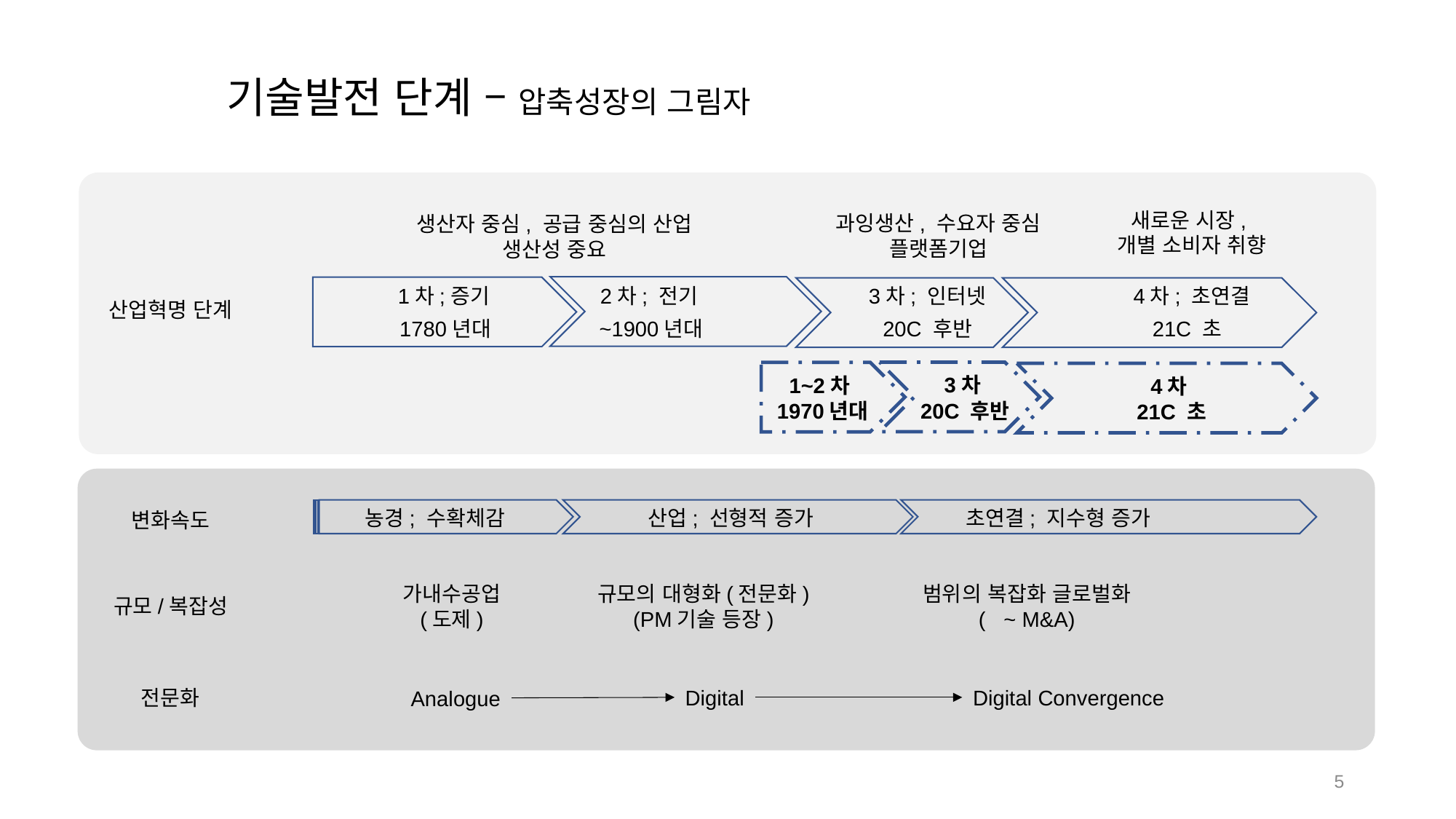

기술발전 단계 – 압축성장의 그림자

새로운 시장,
개별 소비자 취향
과잉생산, 수요자 중심
플랫폼기업
생산자 중심, 공급 중심의 산업
생산성 중요

4차; 초연결
3차; 인터넷
1차;증기
2차; 전기

산업혁명 단계
1780년대
21C 초
~1900년대
20C 후반

3차
1~2차
4차
20C 후반
1970년대
21C 초

농경; 수확체감
초연결; 지수형 증가
산업; 선형적 증가

변화속도
가내수공업
(도제)
규모의 대형화(전문화)
(PM기술 등장)
범위의 복잡화 글로벌화
(   ~ M&A)
규모/복잡성
전문화
Digital
Digital Convergence
Analogue
5